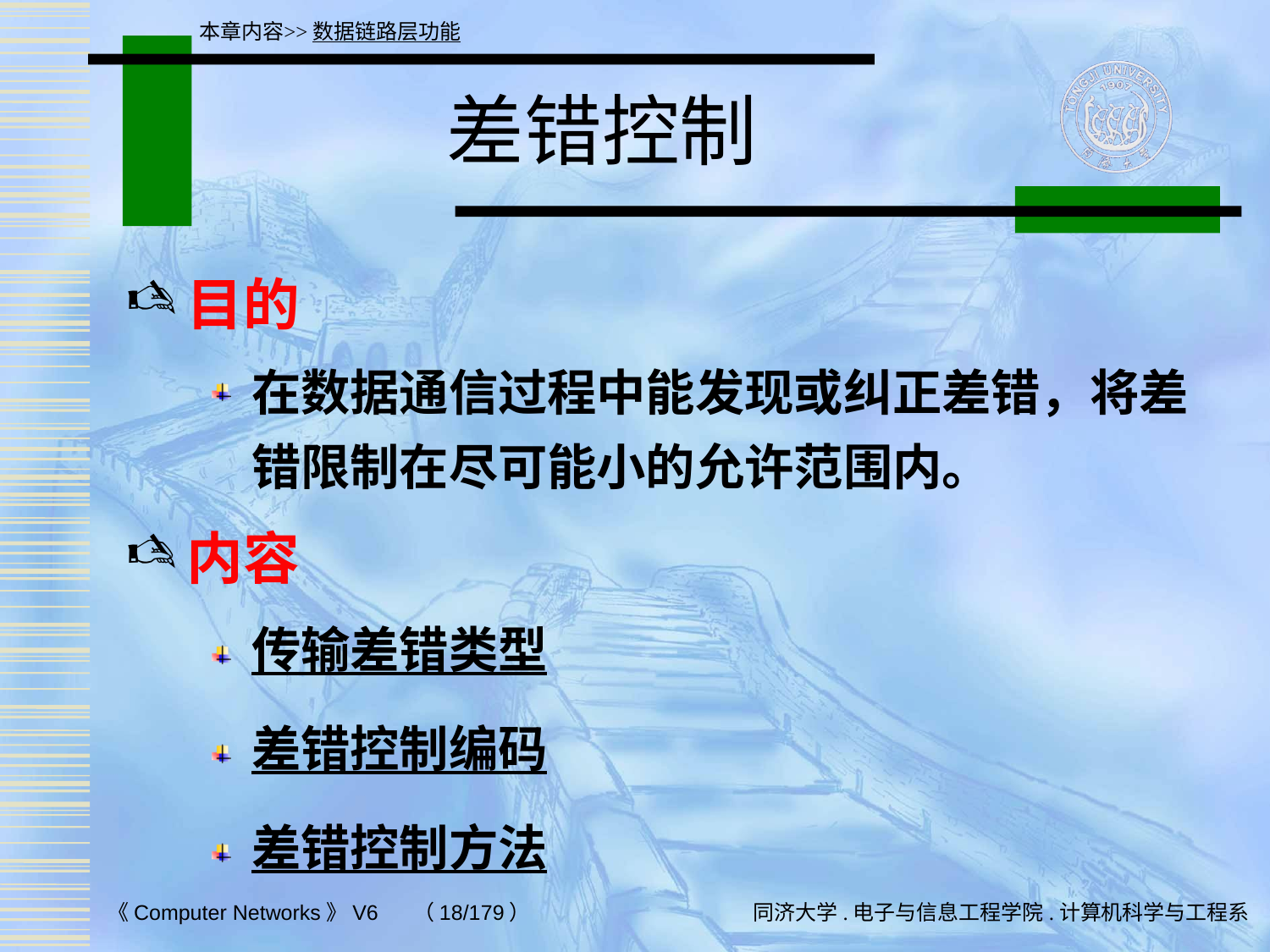

本章内容>>数据链路层功能
# 差错控制
目的
在数据通信过程中能发现或纠正差错，将差错限制在尽可能小的允许范围内。
内容
传输差错类型
差错控制编码
差错控制方法